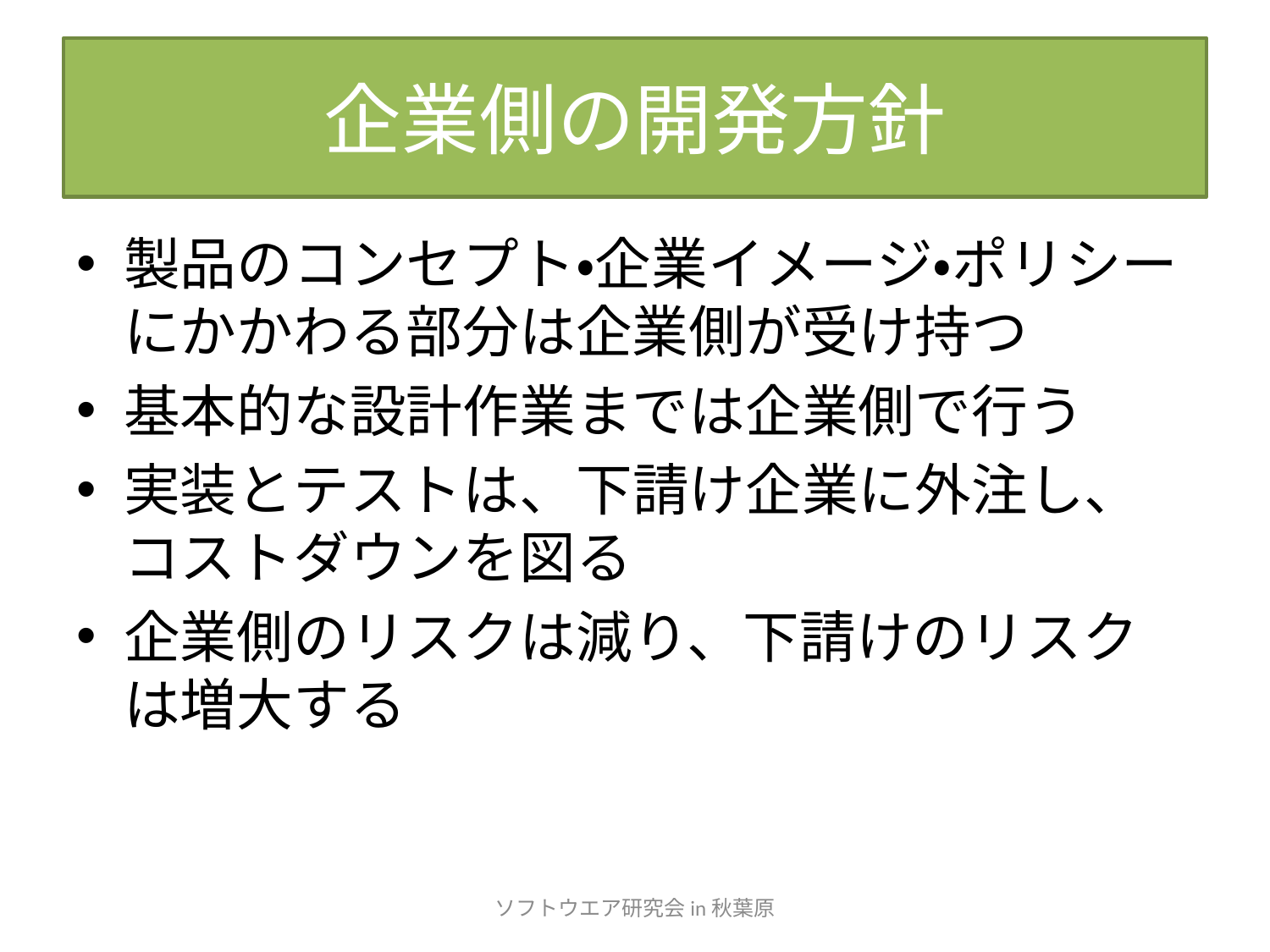

# 企業側の開発方針
製品のコンセプト・企業イメージ・ポリシーにかかわる部分は企業側が受け持つ
基本的な設計作業までは企業側で行う
実装とテストは、下請け企業に外注し、コストダウンを図る
企業側のリスクは減り、下請けのリスクは増大する
ソフトウエア研究会in秋葉原